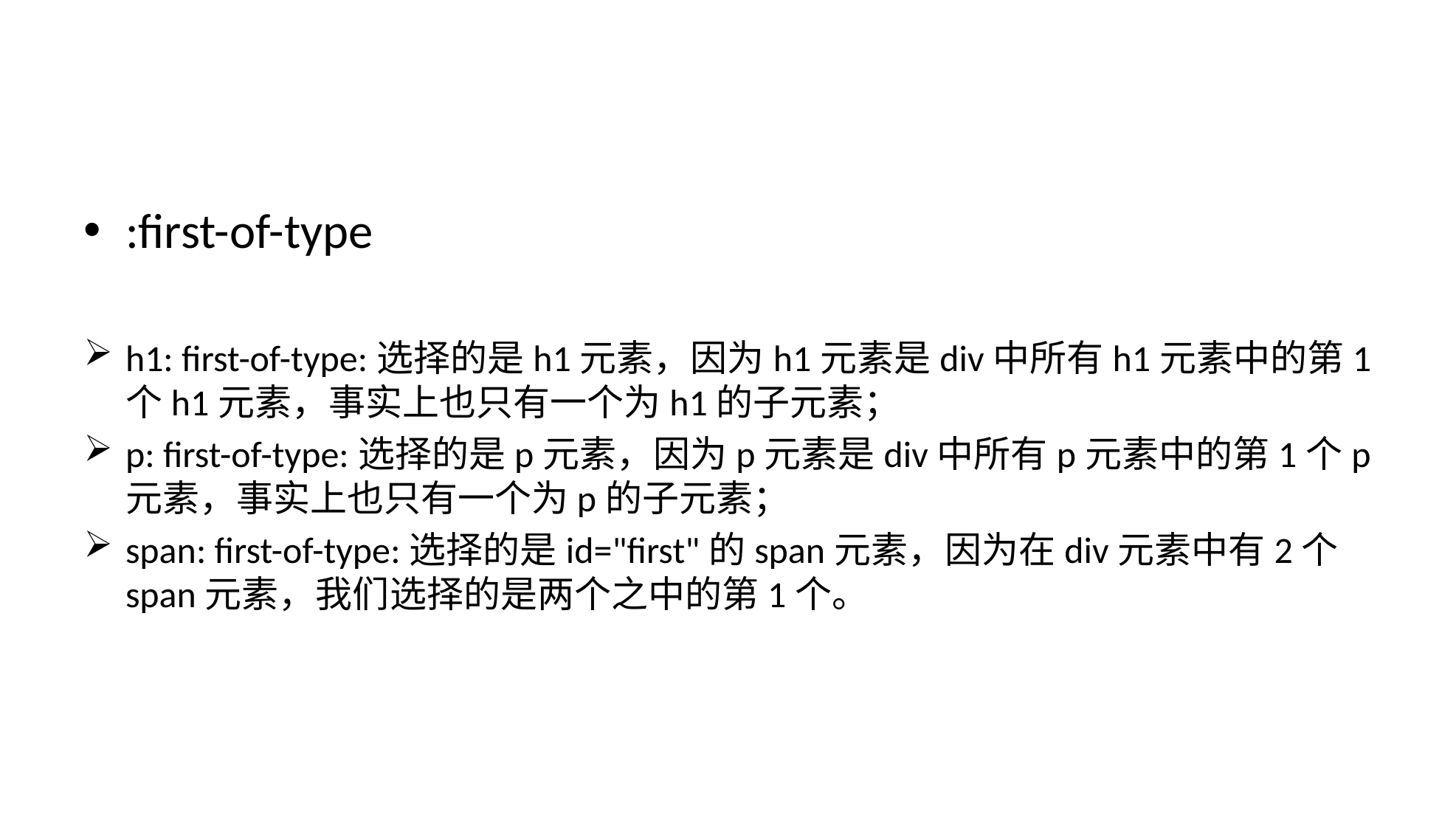

#
:first-of-type

h1: first-of-type:选择的是h1元素，因为h1元素是div中所有h1元素中的第1个h1元素，事实上也只有一个为h1的子元素；
p: first-of-type:选择的是p元素，因为p元素是div中所有p元素中的第1个p元素，事实上也只有一个为p的子元素；
span: first-of-type:选择的是id="first"的span元素，因为在div元素中有2个span元素，我们选择的是两个之中的第1个。